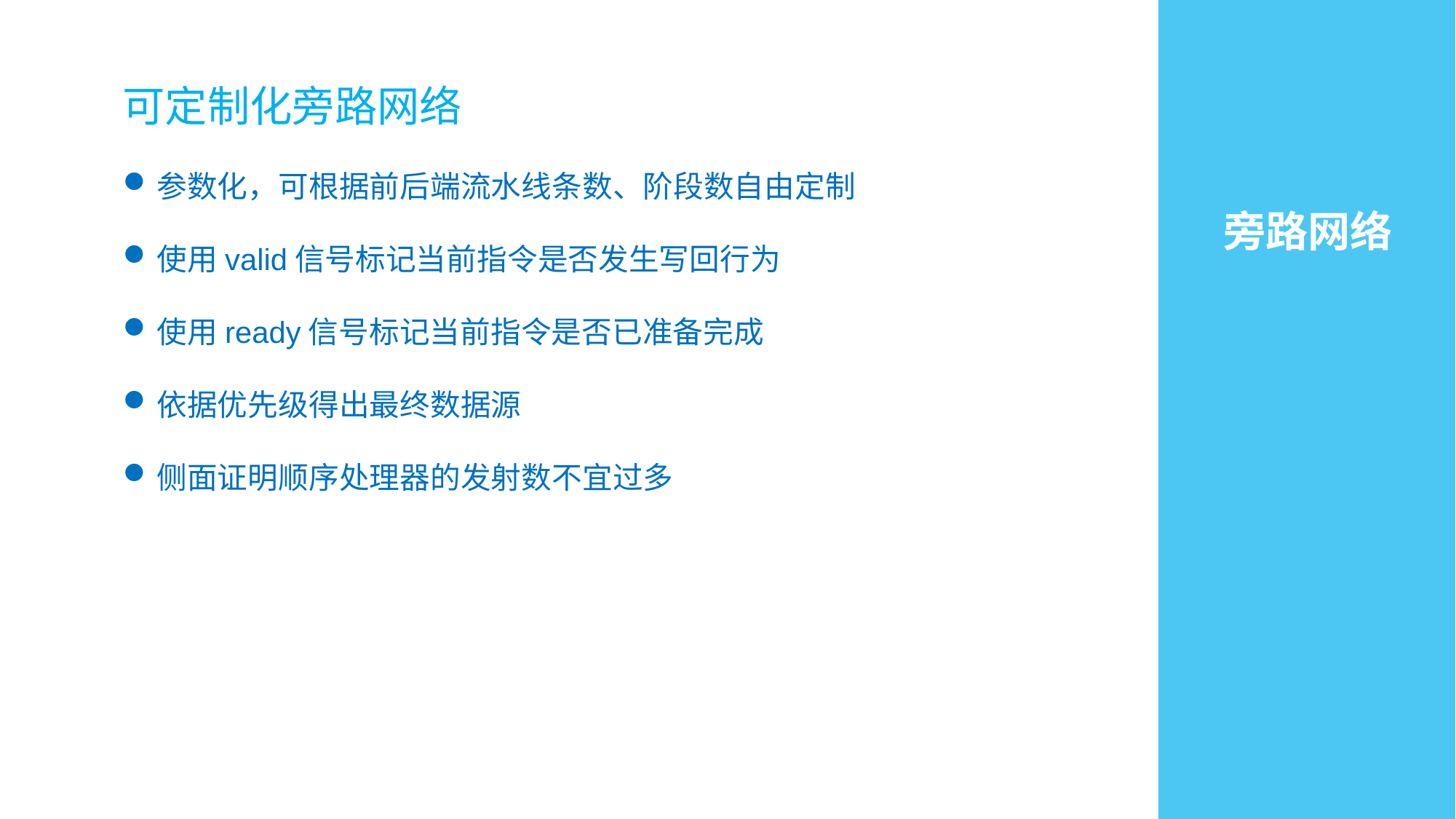

可定制化旁路网络
参数化，可根据前后端流水线条数、阶段数自由定制
使用valid信号标记当前指令是否发生写回行为
使用ready信号标记当前指令是否已准备完成
依据优先级得出最终数据源
侧面证明顺序处理器的发射数不宜过多

旁路网络